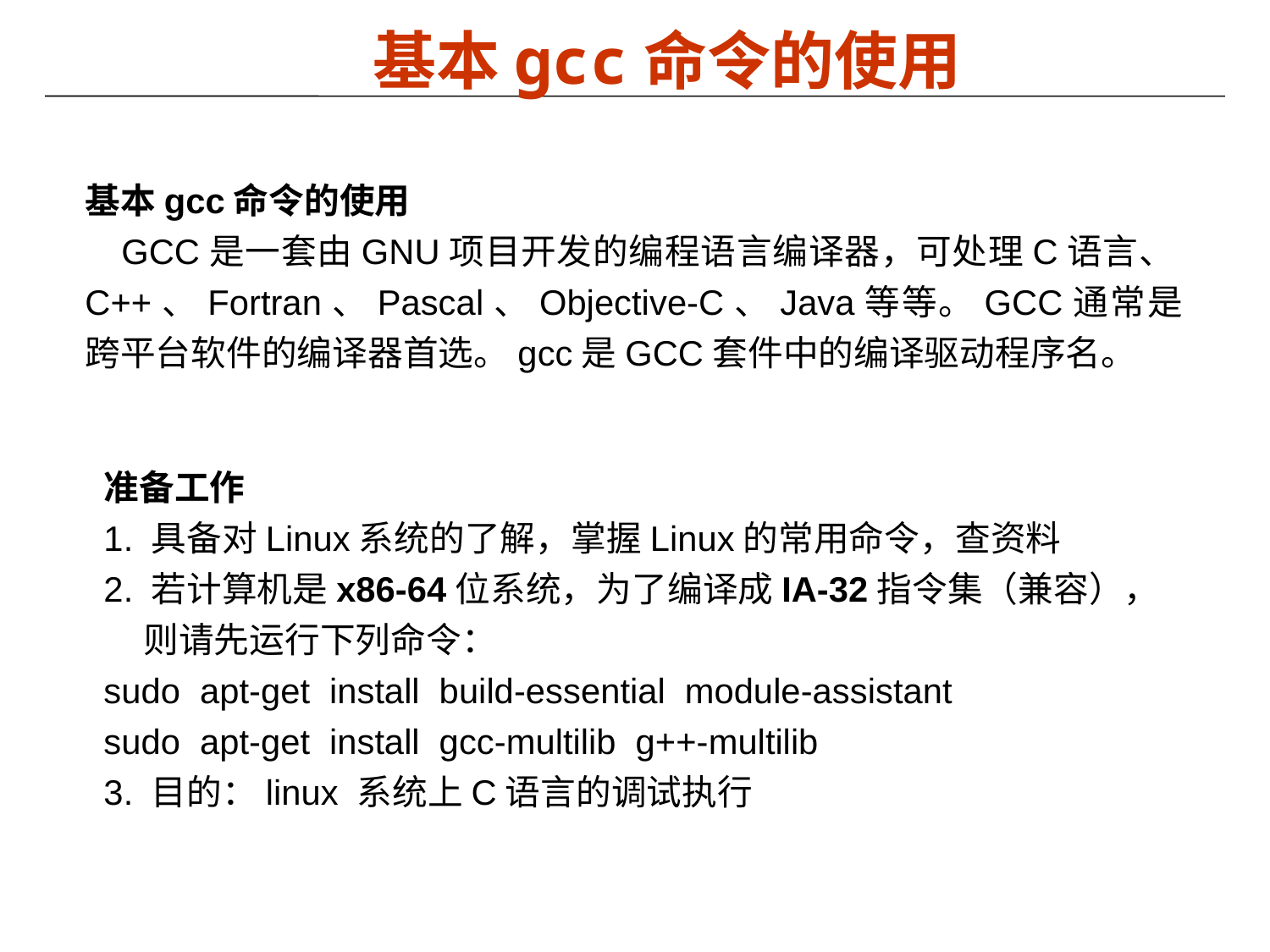

基本gcc命令的使用
基本gcc命令的使用
GCC是一套由GNU项目开发的编程语言编译器，可处理C语言、C++、Fortran、Pascal、Objective-C、Java等等。GCC通常是跨平台软件的编译器首选。gcc是GCC套件中的编译驱动程序名。
准备工作
1. 具备对Linux系统的了解，掌握Linux的常用命令，查资料
2. 若计算机是x86-64位系统，为了编译成IA-32指令集（兼容），
    则请先运行下列命令：
sudo  apt-get  install  build-essential  module-assistant
sudo  apt-get  install  gcc-multilib  g++-multilib
3. 目的：linux 系统上C语言的调试执行